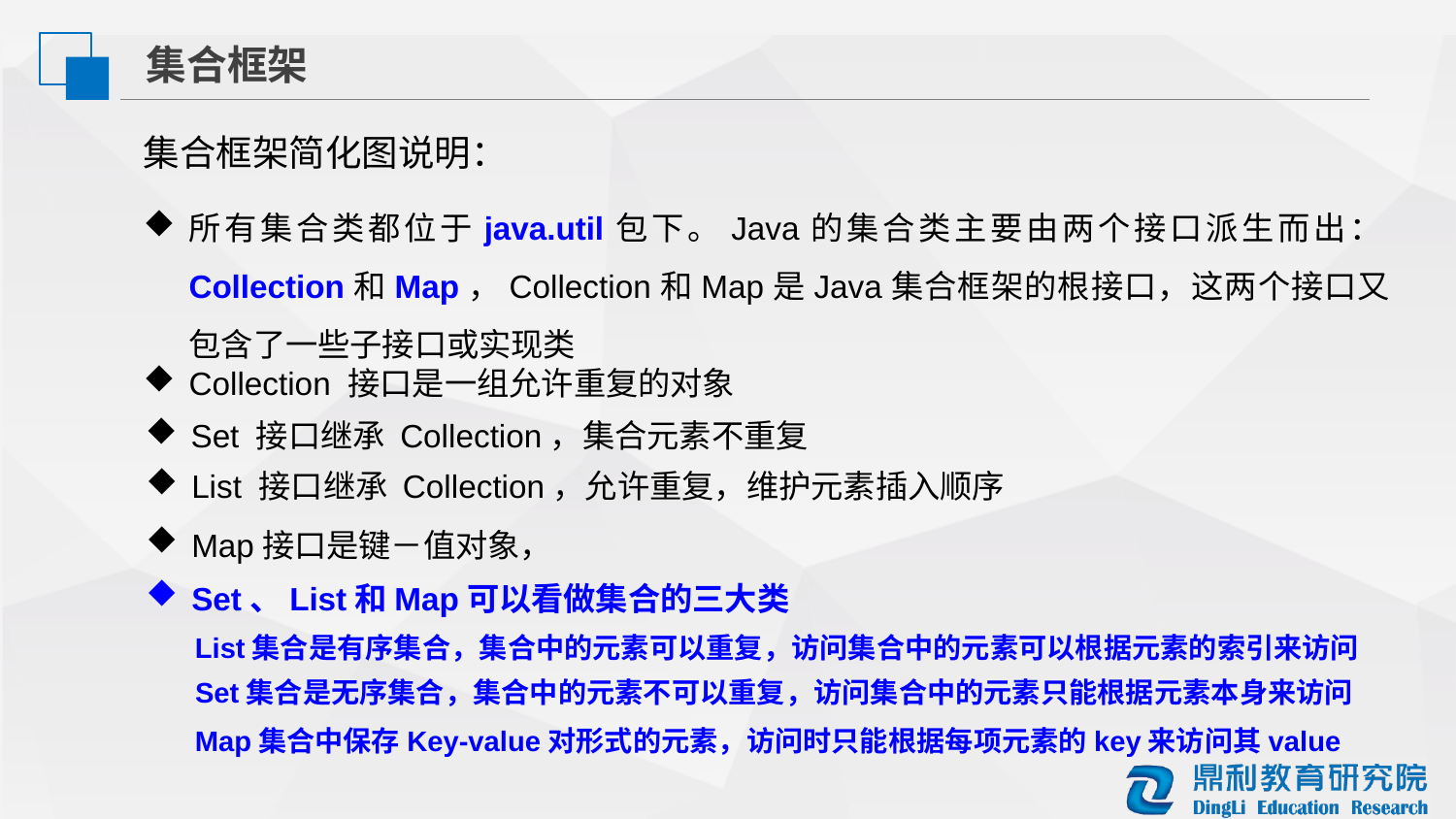

集合框架
集合框架简化图说明：
所有集合类都位于java.util包下。Java的集合类主要由两个接口派生而出：Collection和Map，Collection和Map是Java集合框架的根接口，这两个接口又包含了一些子接口或实现类
Collection 接口是一组允许重复的对象
Set 接口继承 Collection，集合元素不重复
List 接口继承 Collection，允许重复，维护元素插入顺序
Map接口是键－值对象，
Set、List和Map可以看做集合的三大类
List集合是有序集合，集合中的元素可以重复，访问集合中的元素可以根据元素的索引来访问
Set集合是无序集合，集合中的元素不可以重复，访问集合中的元素只能根据元素本身来访问
Map集合中保存Key-value对形式的元素，访问时只能根据每项元素的key来访问其value